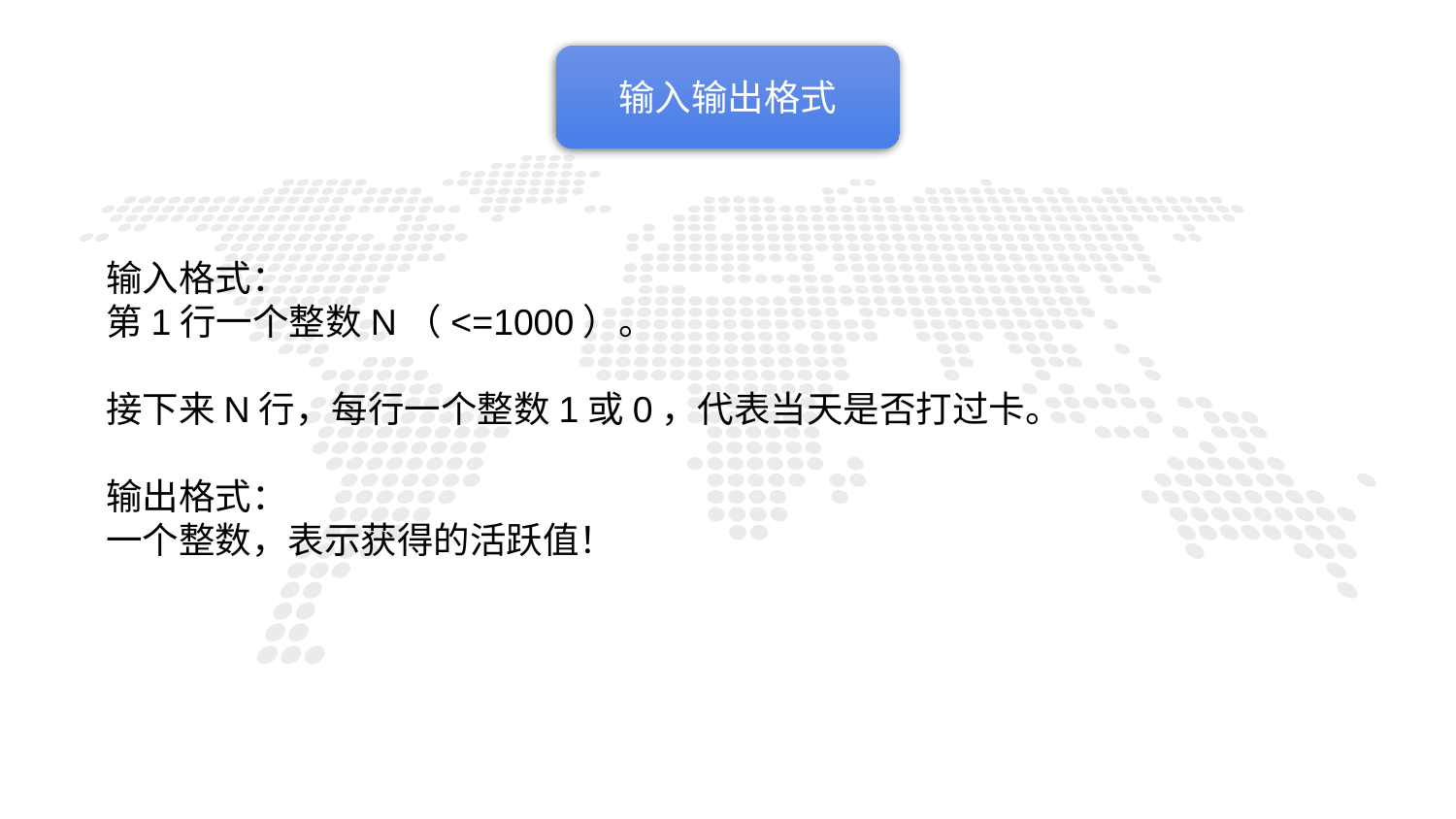

输入输出格式
输入格式：
第1行一个整数N（<=1000）。

接下来N行，每行一个整数1或0，代表当天是否打过卡。

输出格式：
一个整数，表示获得的活跃值！